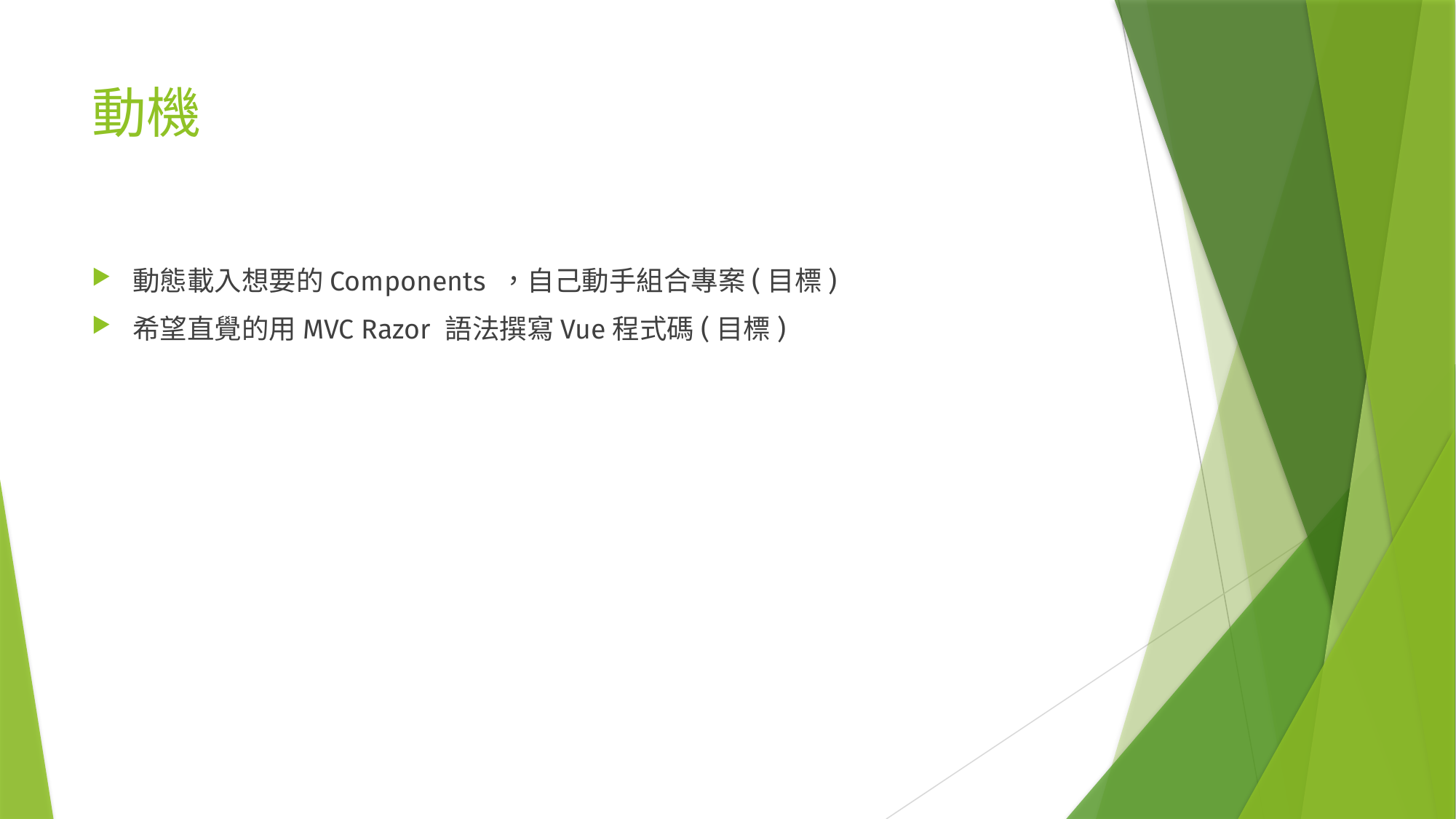

# 動機
動態載入想要的Components ，自己動手組合專案(目標)
希望直覺的用MVC Razor 語法撰寫Vue程式碼(目標)